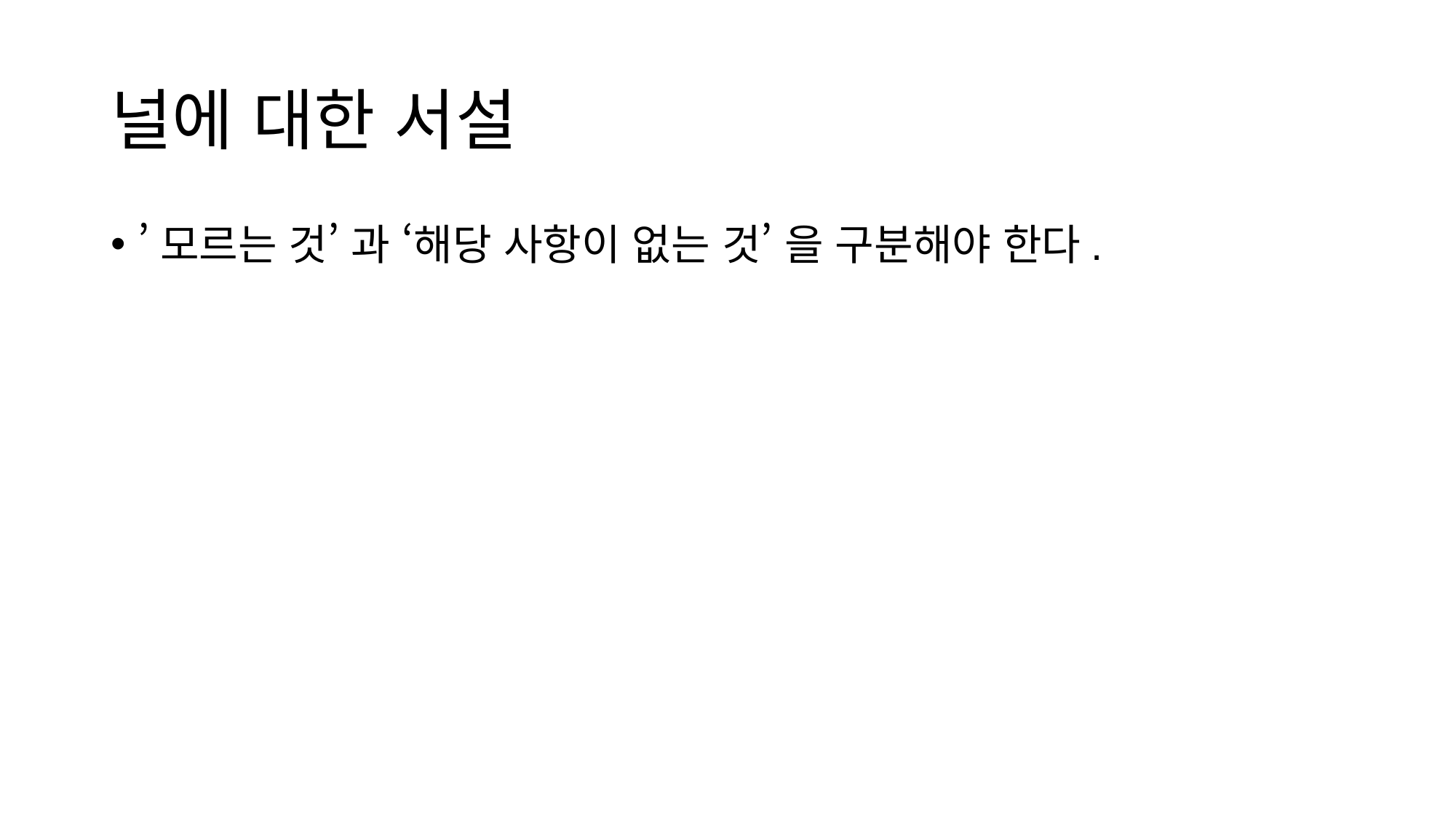

# 널에 대한 서설
’모르는 것’ 과 ‘해당 사항이 없는 것’ 을 구분해야 한다.